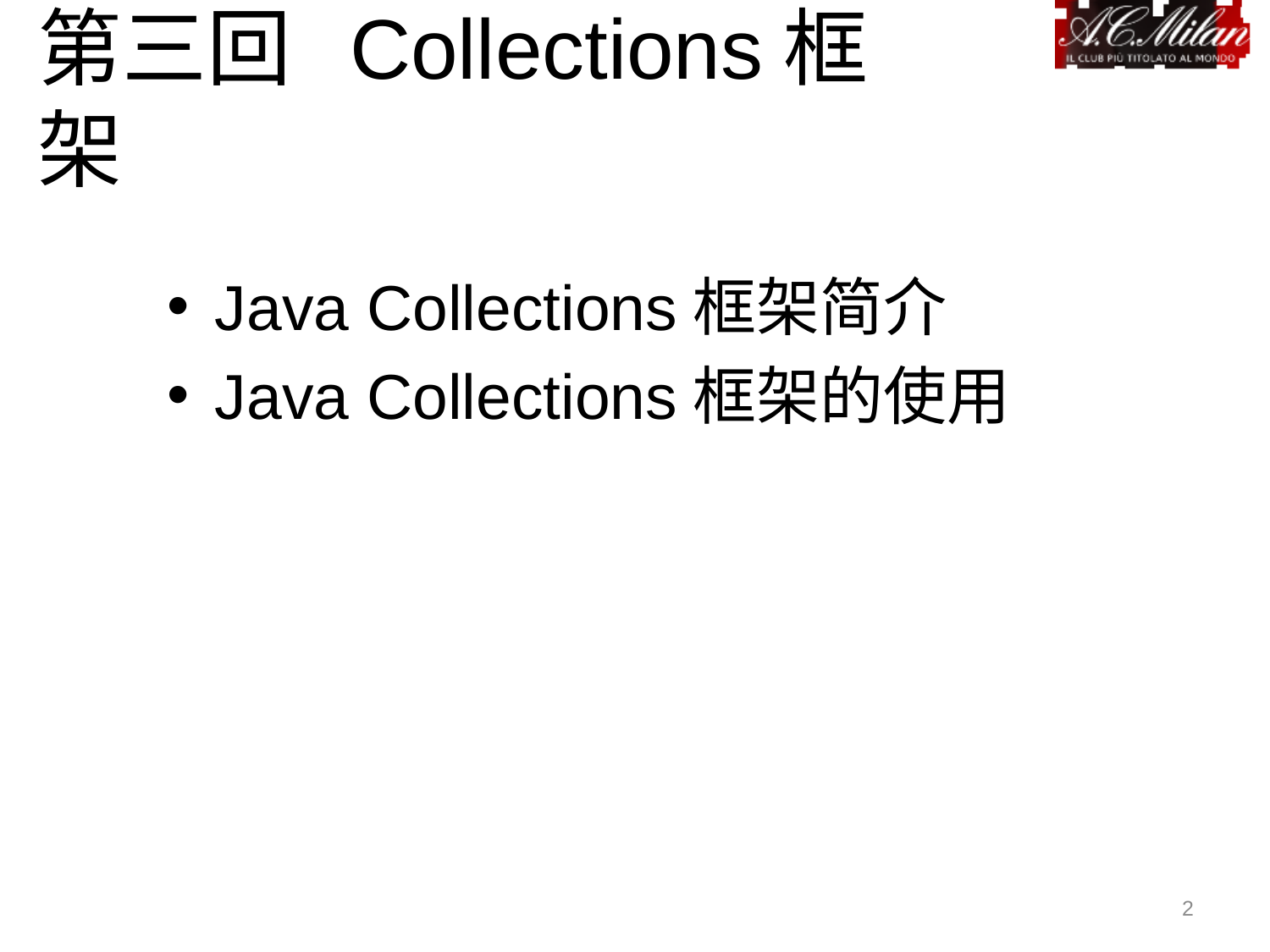

第三回  Collections框架
Java Collections框架简介
Java Collections框架的使用
2